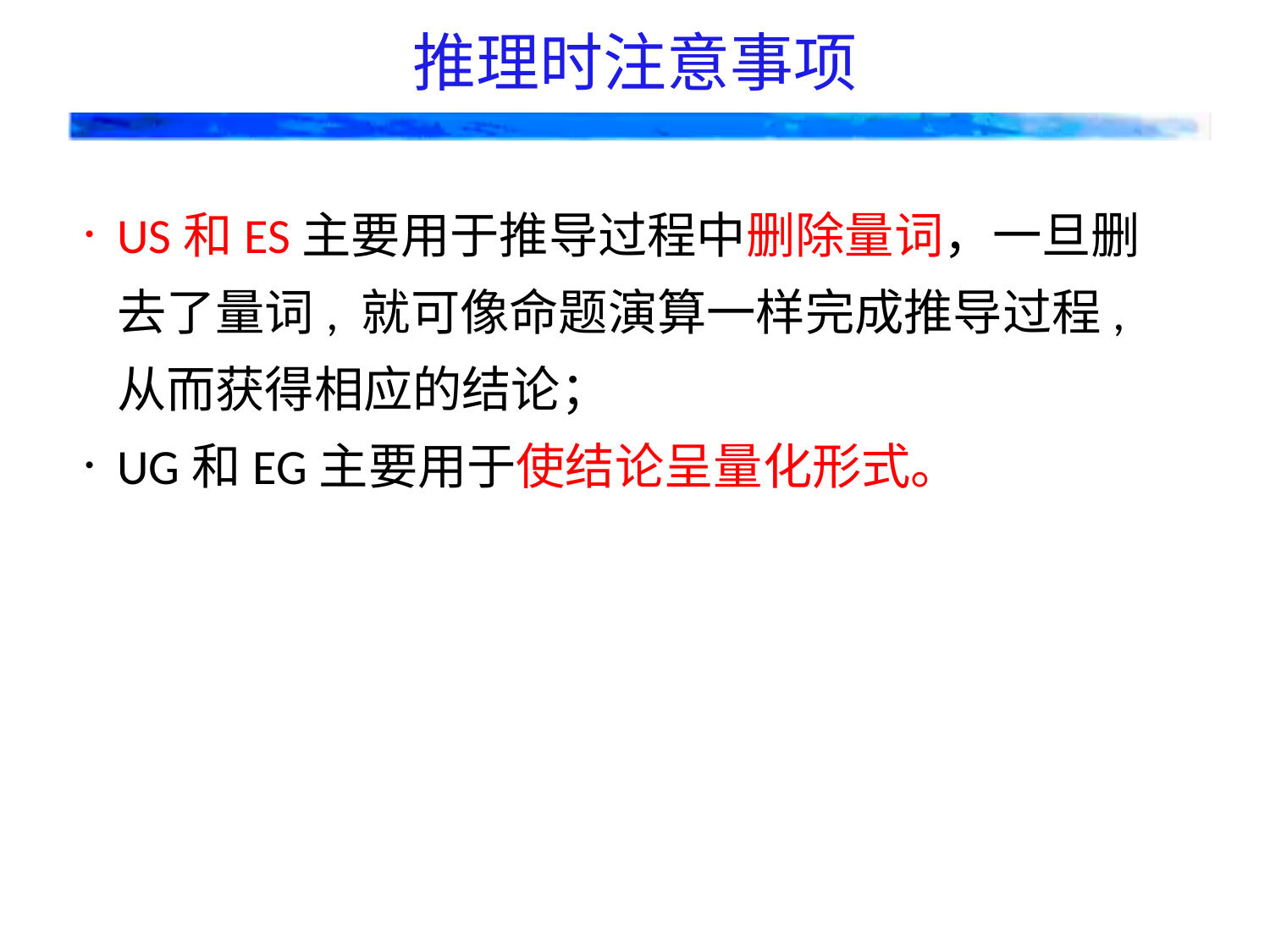

# 推理时注意事项
US和ES主要用于推导过程中删除量词，一旦删去了量词, 就可像命题演算一样完成推导过程, 从而获得相应的结论；
UG和EG主要用于使结论呈量化形式。